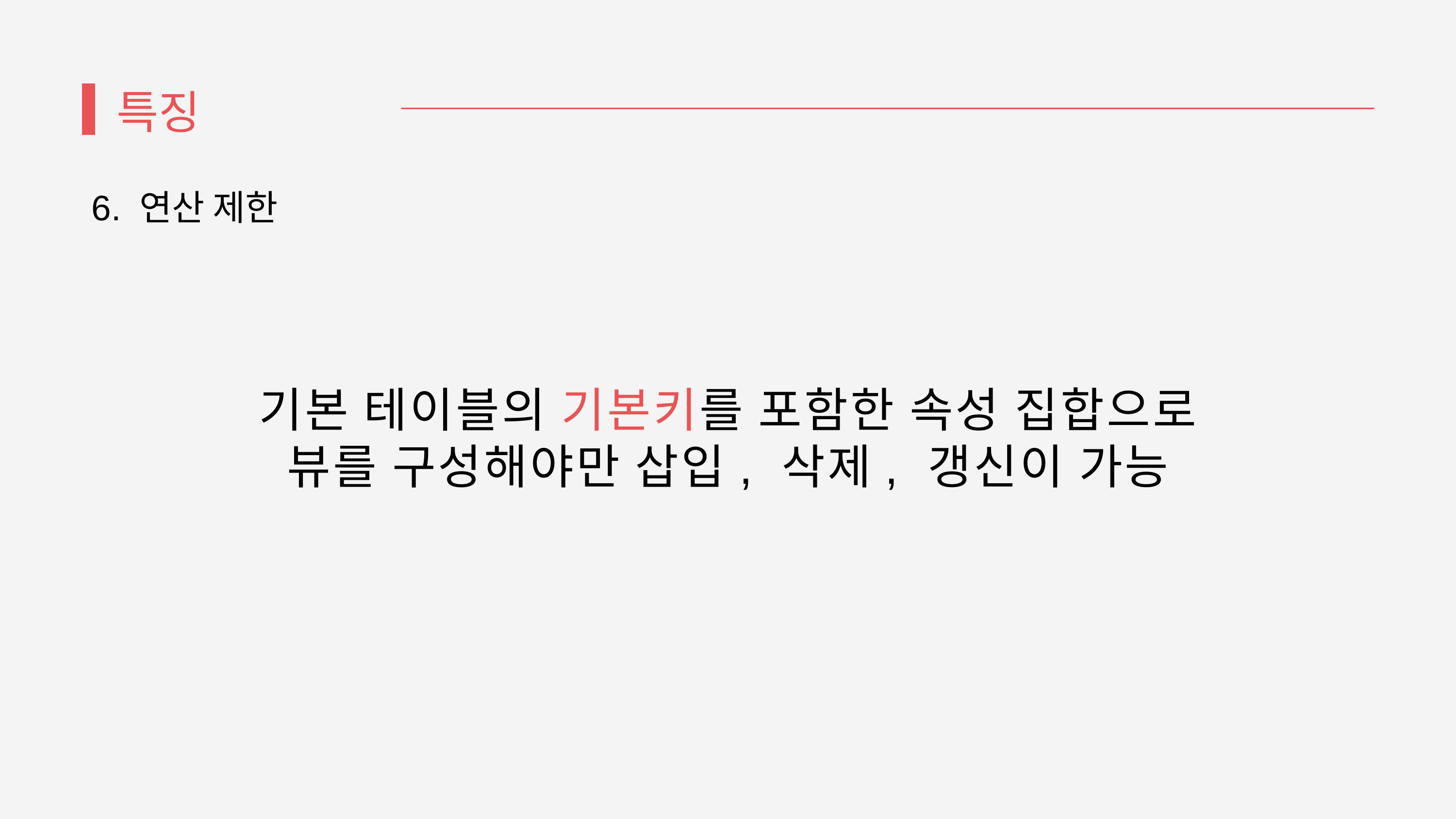

특징

 6. 연산 제한
기본 테이블의 기본키를 포함한 속성 집합으로
뷰를 구성해야만 삽입, 삭제, 갱신이 가능